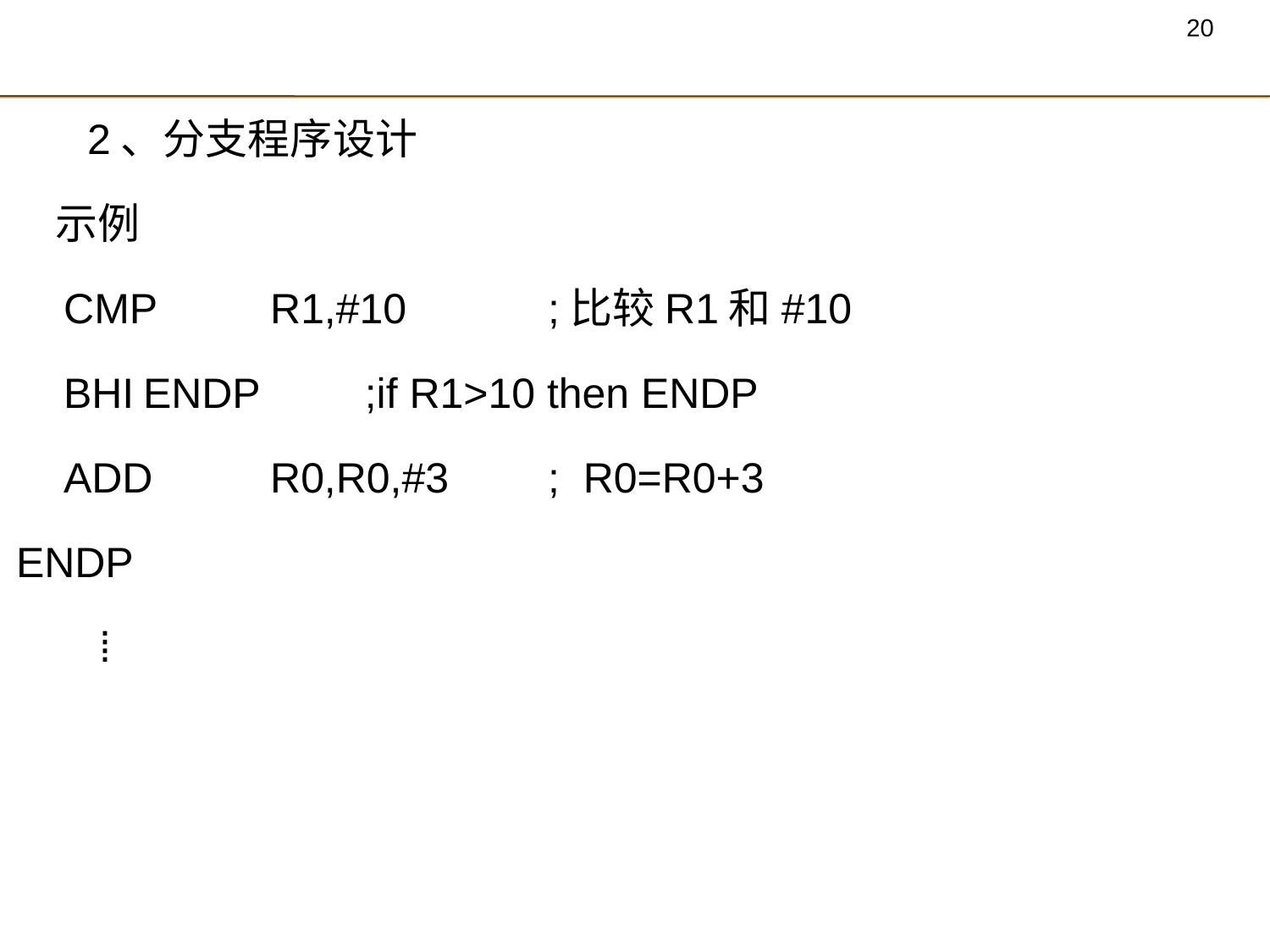

2、分支程序设计
   示例
    CMP  	R1,#10	  ;比较R1和#10
    BHI	ENDP	        ;if R1>10 then ENDP
    ADD	R0,R0,#3	  ;  R0=R0+3
ENDP
       ⁞